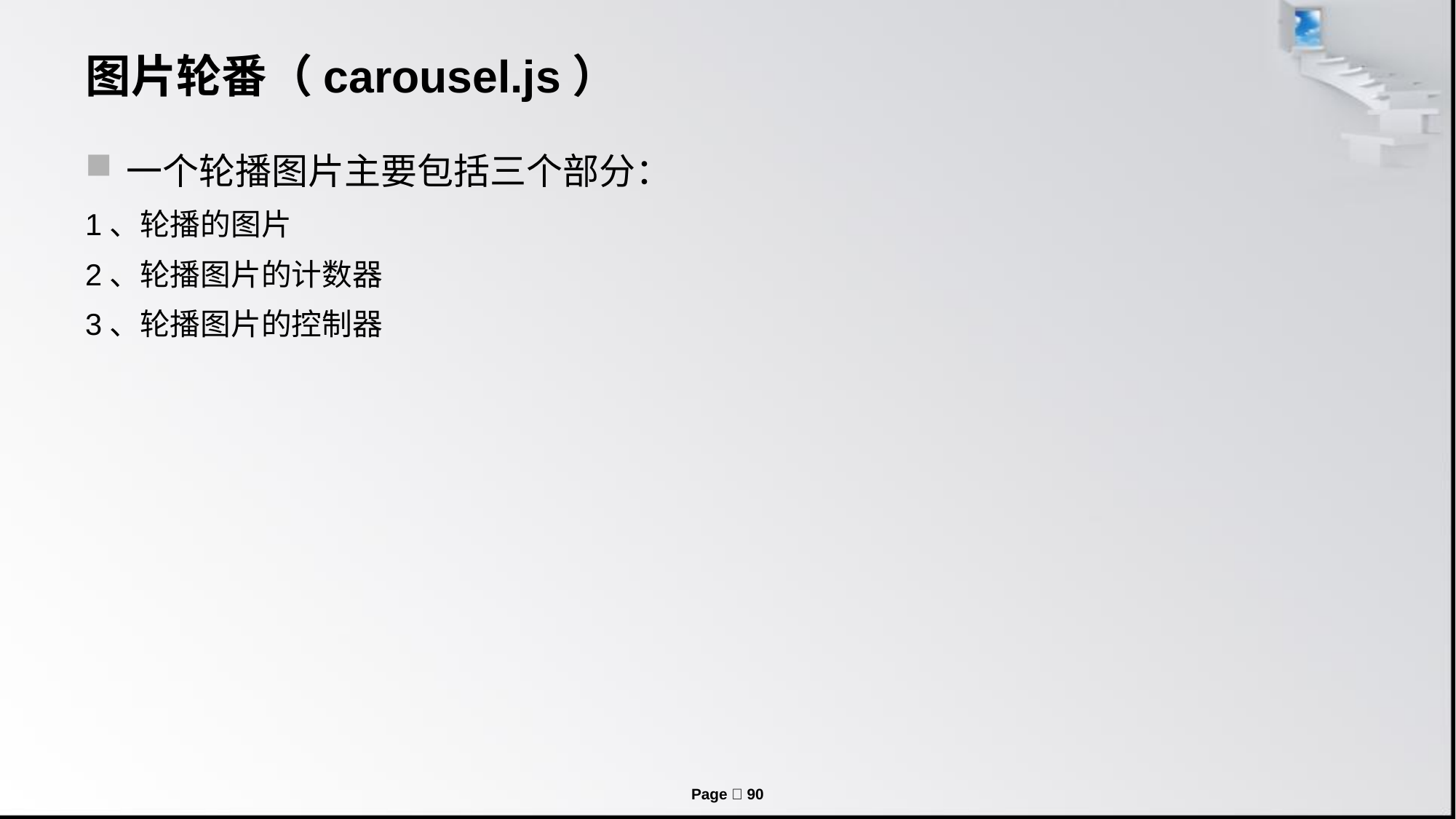

# 图片轮番（carousel.js）
一个轮播图片主要包括三个部分：
1、轮播的图片
2、轮播图片的计数器
3、轮播图片的控制器